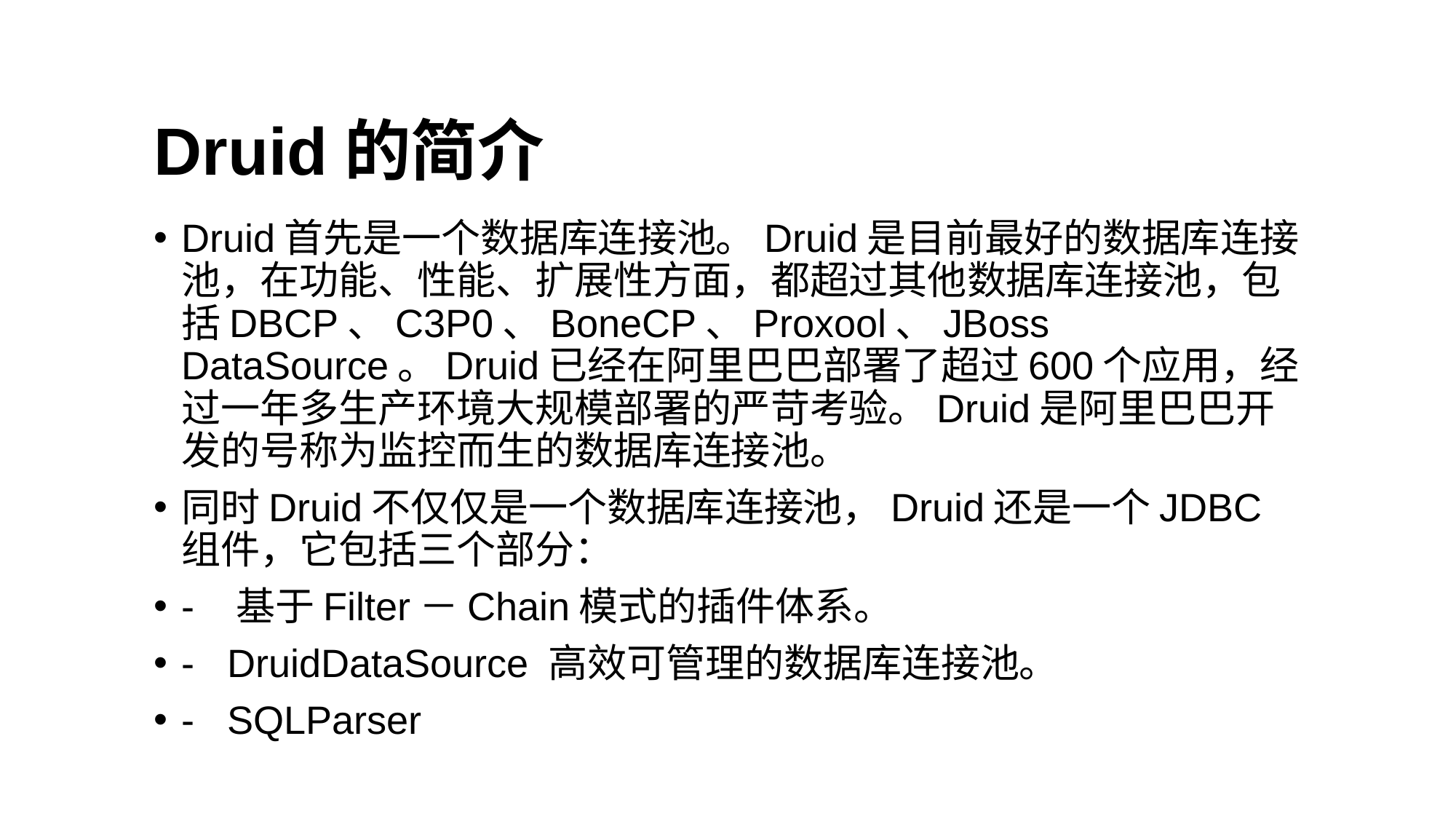

# Druid的简介
Druid首先是一个数据库连接池。Druid是目前最好的数据库连接池，在功能、性能、扩展性方面，都超过其他数据库连接池，包括DBCP、C3P0、BoneCP、Proxool、JBoss DataSource。Druid已经在阿里巴巴部署了超过600个应用，经过一年多生产环境大规模部署的严苛考验。Druid是阿里巴巴开发的号称为监控而生的数据库连接池。
同时Druid不仅仅是一个数据库连接池，Druid还是一个JDBC组件，它包括三个部分：
-   基于Filter－Chain模式的插件体系。
-   DruidDataSource 高效可管理的数据库连接池。
-   SQLParser